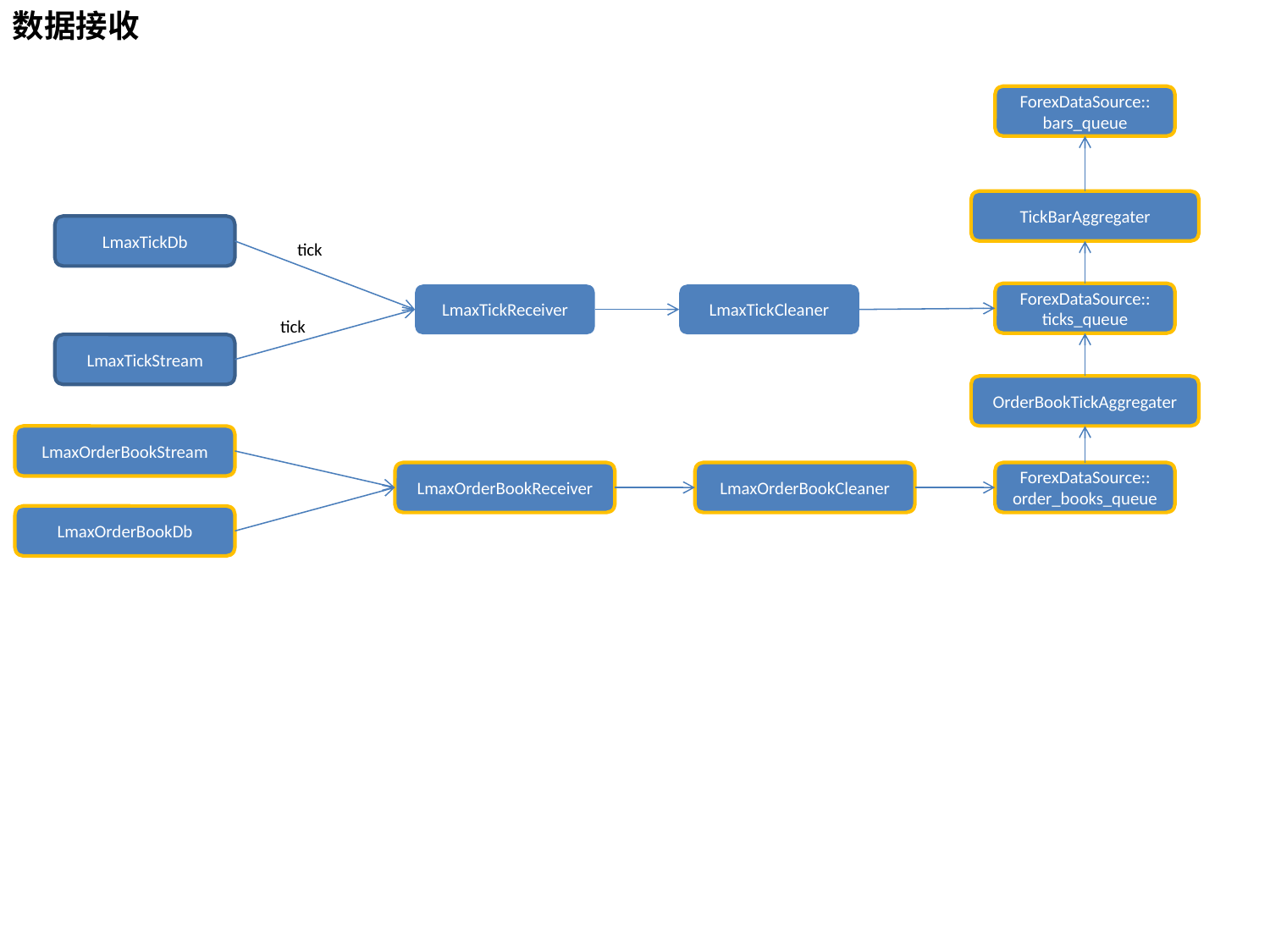

数据接收
ForexDataSource::
bars_queue
TickBarAggregater
LmaxTickDb
tick
ForexDataSource::
ticks_queue
LmaxTickReceiver
LmaxTickCleaner
tick
LmaxTickStream
OrderBookTickAggregater
LmaxOrderBookStream
LmaxOrderBookReceiver
LmaxOrderBookCleaner
ForexDataSource::
order_books_queue
LmaxOrderBookDb